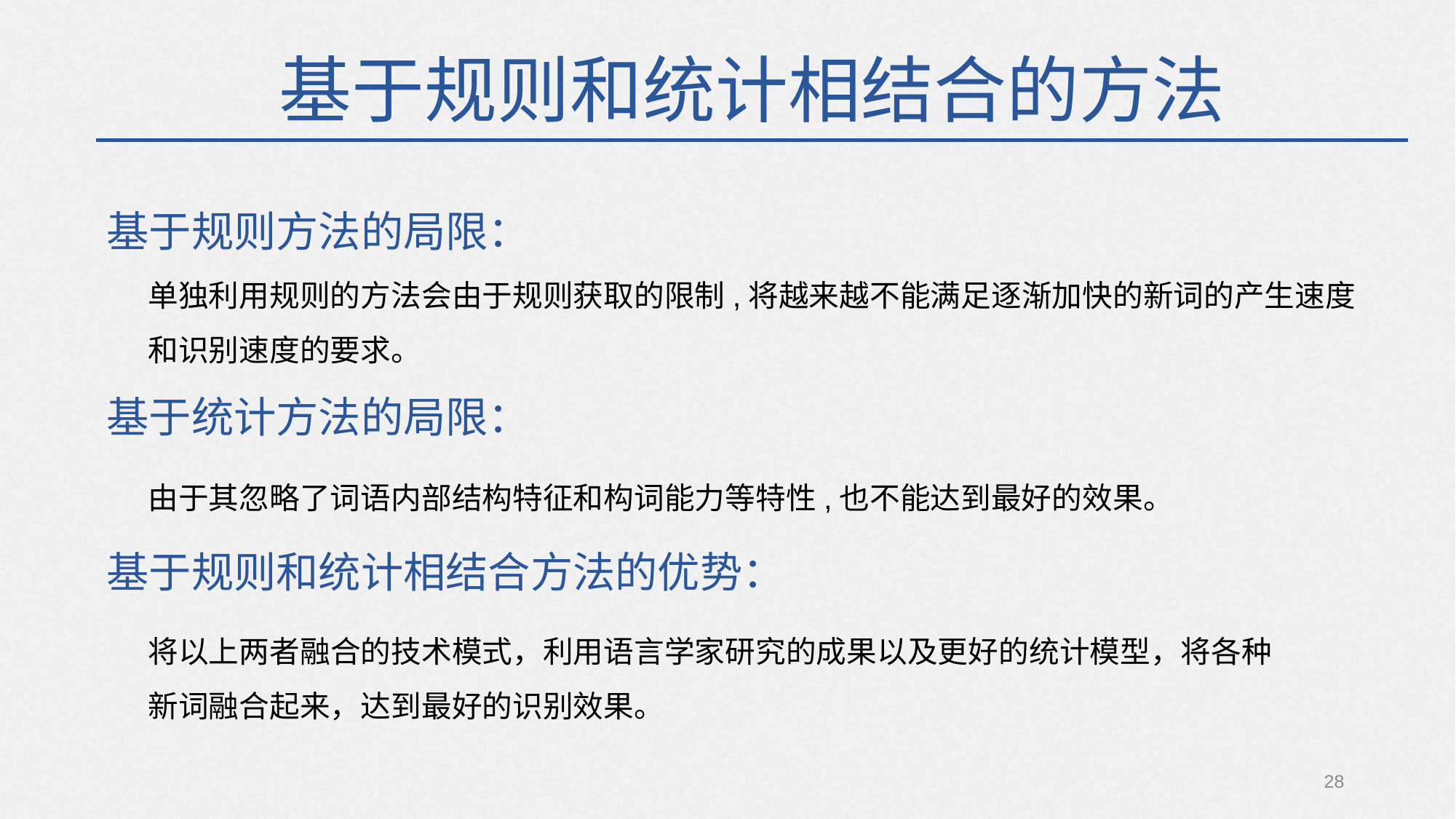

基于规则和统计相结合的方法
基于规则方法的局限：
单独利用规则的方法会由于规则获取的限制,将越来越不能满足逐渐加快的新词的产生速度和识别速度的要求。
基于统计方法的局限：
由于其忽略了词语内部结构特征和构词能力等特性,也不能达到最好的效果。
基于规则和统计相结合方法的优势：
将以上两者融合的技术模式，利用语言学家研究的成果以及更好的统计模型，将各种新词融合起来，达到最好的识别效果。
28